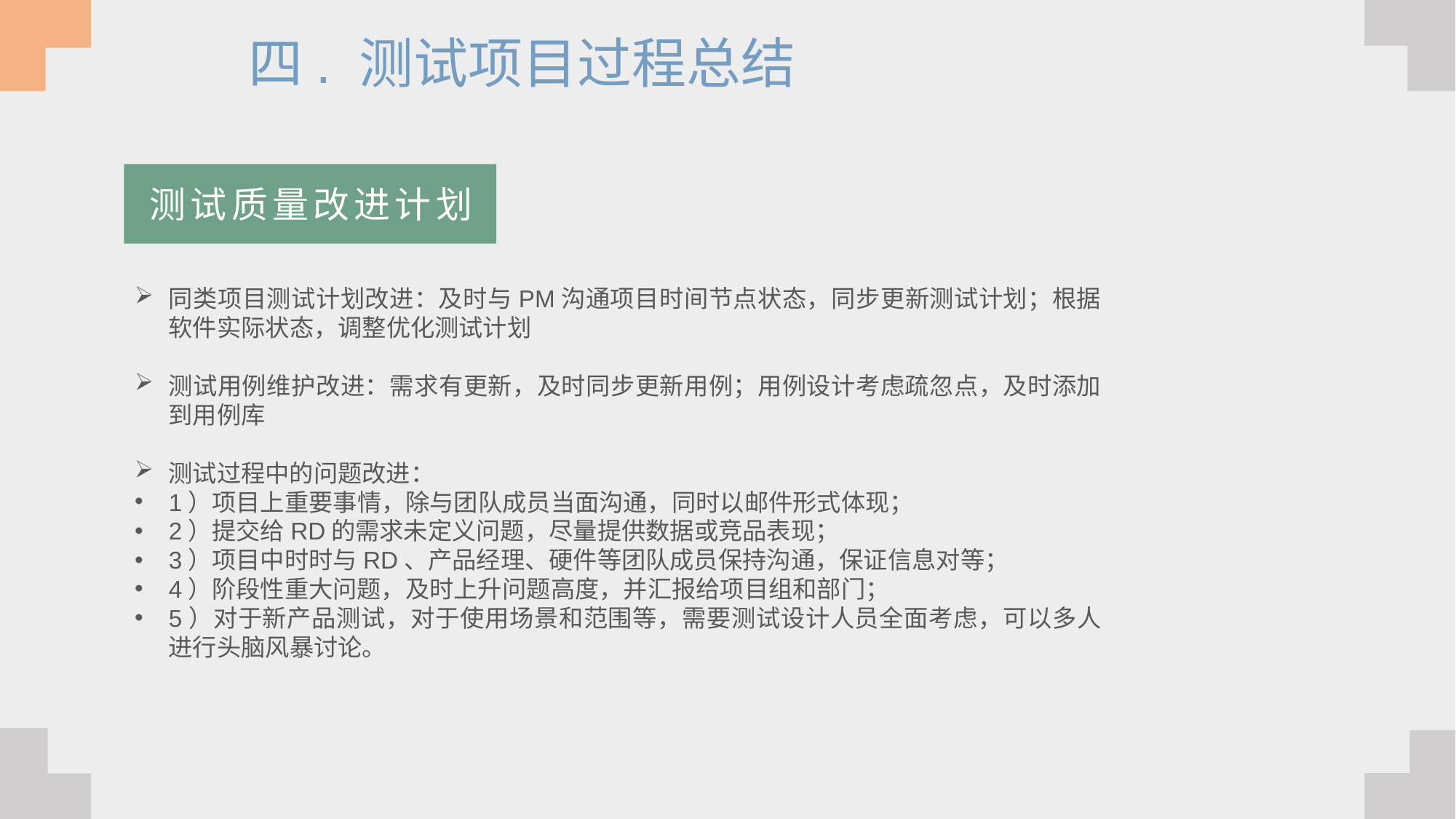

四. 测试项目过程总结

测试质量改进计划
同类项目测试计划改进：及时与PM沟通项目时间节点状态，同步更新测试计划；根据软件实际状态，调整优化测试计划

测试用例维护改进：需求有更新，及时同步更新用例；用例设计考虑疏忽点，及时添加到用例库

测试过程中的问题改进：
1）项目上重要事情，除与团队成员当面沟通，同时以邮件形式体现；
2）提交给RD的需求未定义问题，尽量提供数据或竞品表现；
3）项目中时时与RD、产品经理、硬件等团队成员保持沟通，保证信息对等；
4）阶段性重大问题，及时上升问题高度，并汇报给项目组和部门；
5）对于新产品测试，对于使用场景和范围等，需要测试设计人员全面考虑，可以多人进行头脑风暴讨论。